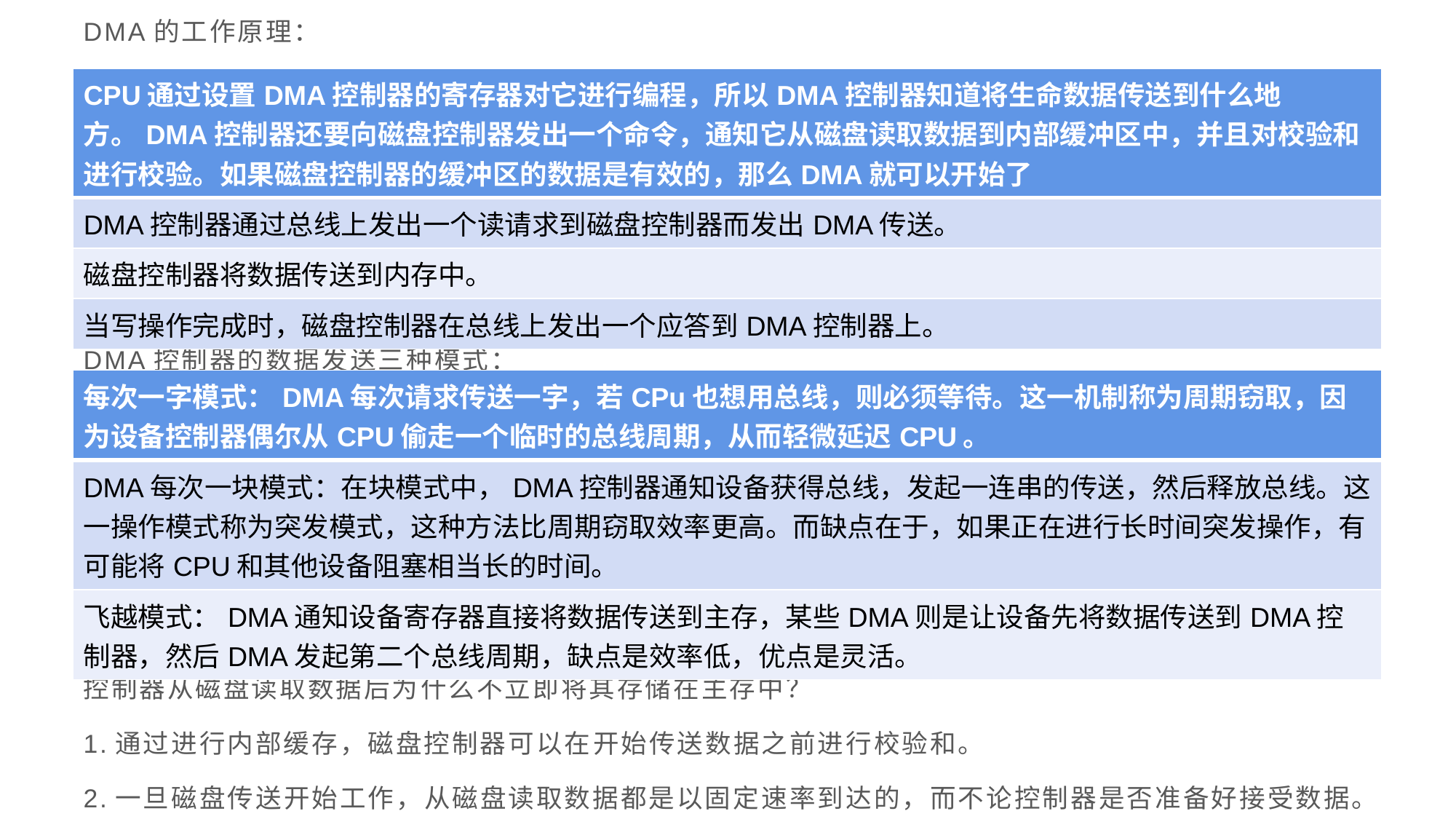

DMA的工作原理：

DMA控制器的数据发送三种模式：

控制器从磁盘读取数据后为什么不立即将其存储在主存中？
1.通过进行内部缓存，磁盘控制器可以在开始传送数据之前进行校验和。
2.一旦磁盘传送开始工作，从磁盘读取数据都是以固定速率到达的，而不论控制器是否准备好接受数据。
| CPU通过设置DMA控制器的寄存器对它进行编程，所以DMA控制器知道将生命数据传送到什么地方。DMA控制器还要向磁盘控制器发出一个命令，通知它从磁盘读取数据到内部缓冲区中，并且对校验和进行校验。如果磁盘控制器的缓冲区的数据是有效的，那么DMA就可以开始了 |
| --- |
| DMA控制器通过总线上发出一个读请求到磁盘控制器而发出DMA传送。 |
| 磁盘控制器将数据传送到内存中。 |
| 当写操作完成时，磁盘控制器在总线上发出一个应答到DMA控制器上。 |
| 每次一字模式：DMA每次请求传送一字，若CPu也想用总线，则必须等待。这一机制称为周期窃取，因为设备控制器偶尔从CPU偷走一个临时的总线周期，从而轻微延迟CPU。 |
| --- |
| DMA每次一块模式：在块模式中，DMA控制器通知设备获得总线，发起一连串的传送，然后释放总线。这一操作模式称为突发模式，这种方法比周期窃取效率更高。而缺点在于，如果正在进行长时间突发操作，有可能将CPU和其他设备阻塞相当长的时间。 |
| 飞越模式：DMA通知设备寄存器直接将数据传送到主存，某些DMA则是让设备先将数据传送到DMA控制器，然后DMA发起第二个总线周期，缺点是效率低，优点是灵活。 |